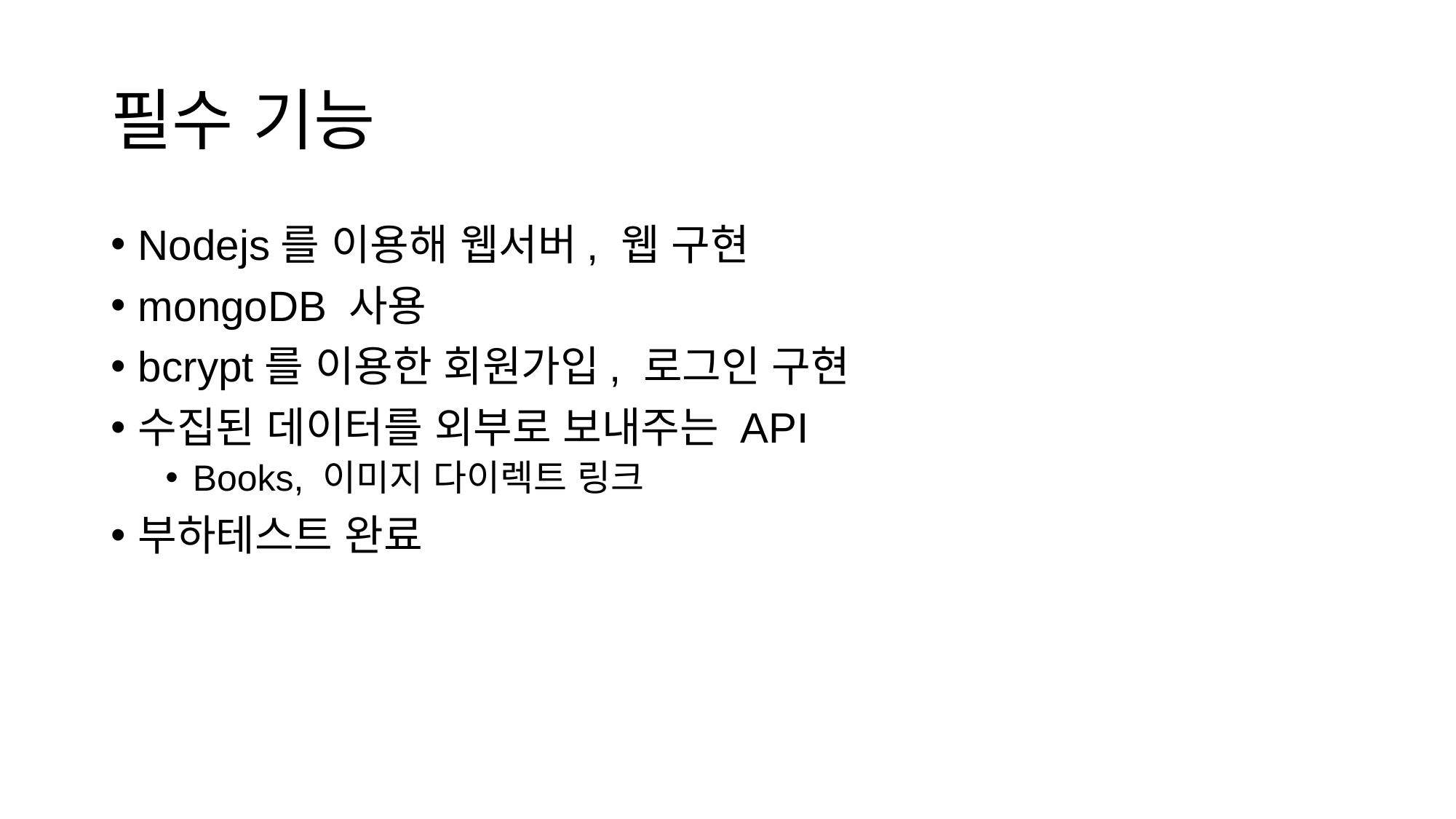

# 필수 기능
Nodejs를 이용해 웹서버, 웹 구현
mongoDB 사용
bcrypt를 이용한 회원가입, 로그인 구현
수집된 데이터를 외부로 보내주는 API
Books, 이미지 다이렉트 링크
부하테스트 완료